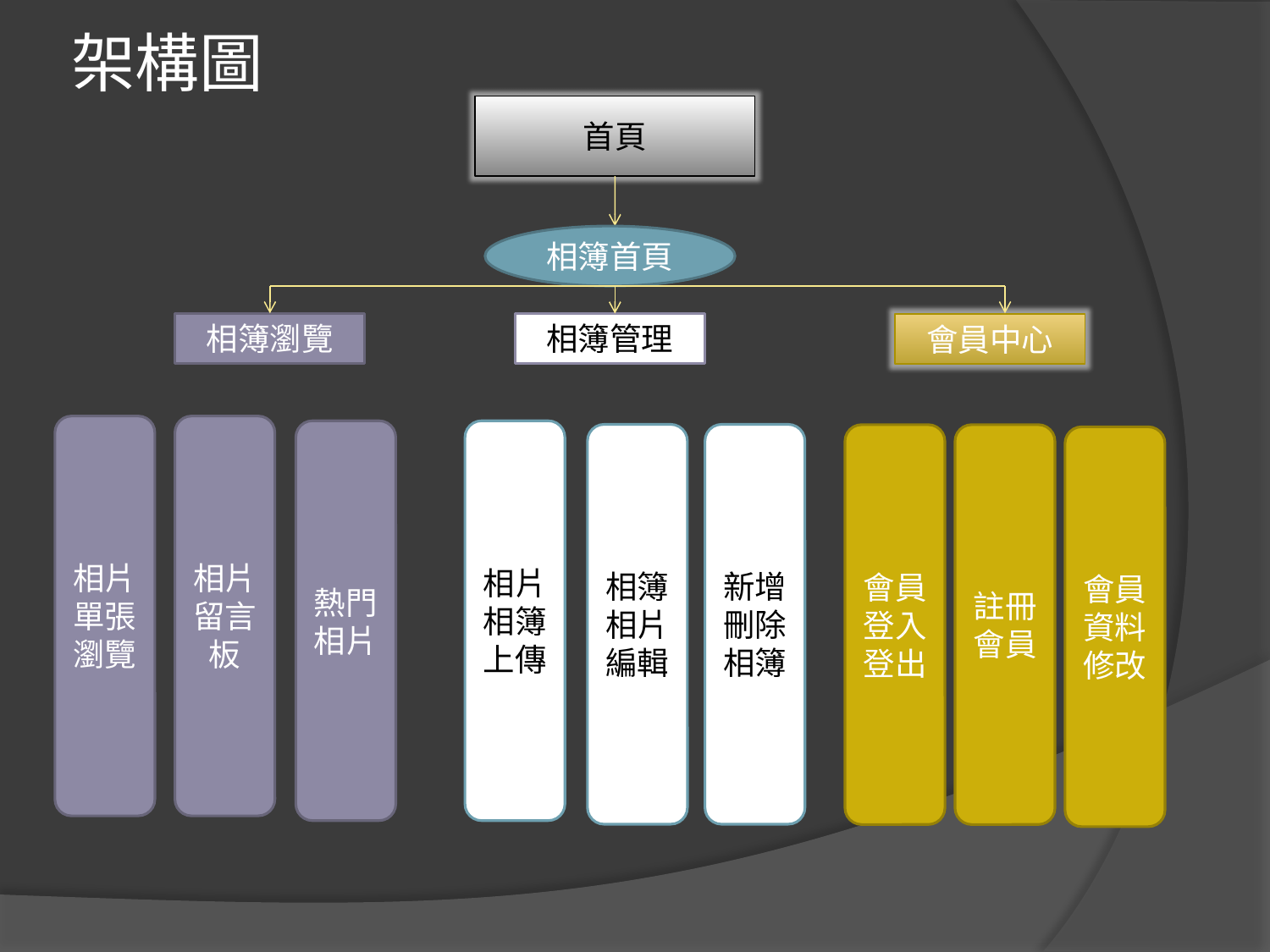

# 架構圖
首頁
相簿首頁
相簿瀏覽
相簿管理
會員中心
相片單張瀏覽
相片留言板
熱門相片
相片相簿上傳
相簿相片編輯
新增刪除相簿
會員登入登出
註冊會員
會員資料修改